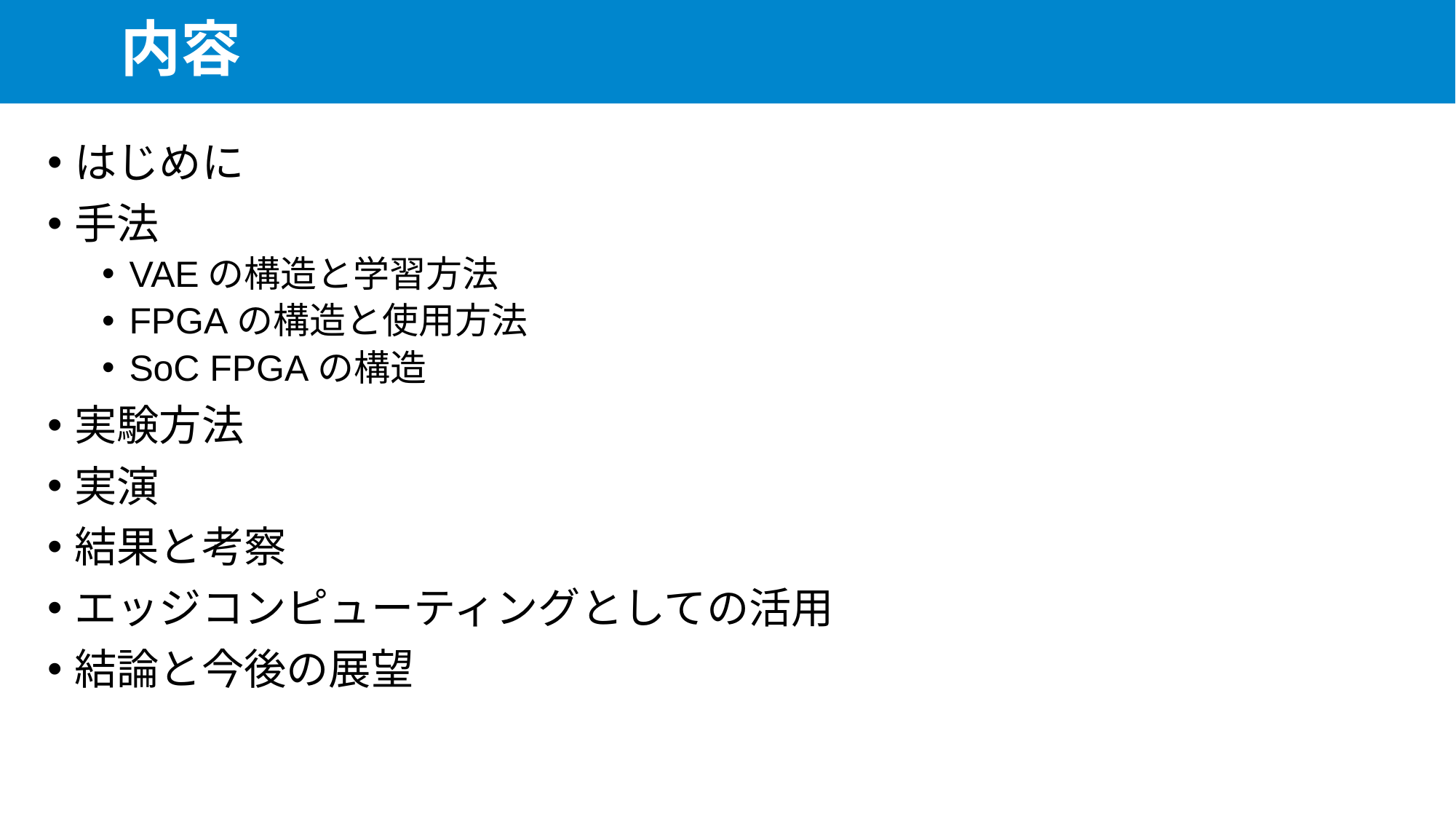

# 内容
はじめに
手法
VAEの構造と学習方法
FPGAの構造と使用方法
SoC FPGAの構造
実験方法
実演
結果と考察
エッジコンピューティングとしての活用
結論と今後の展望